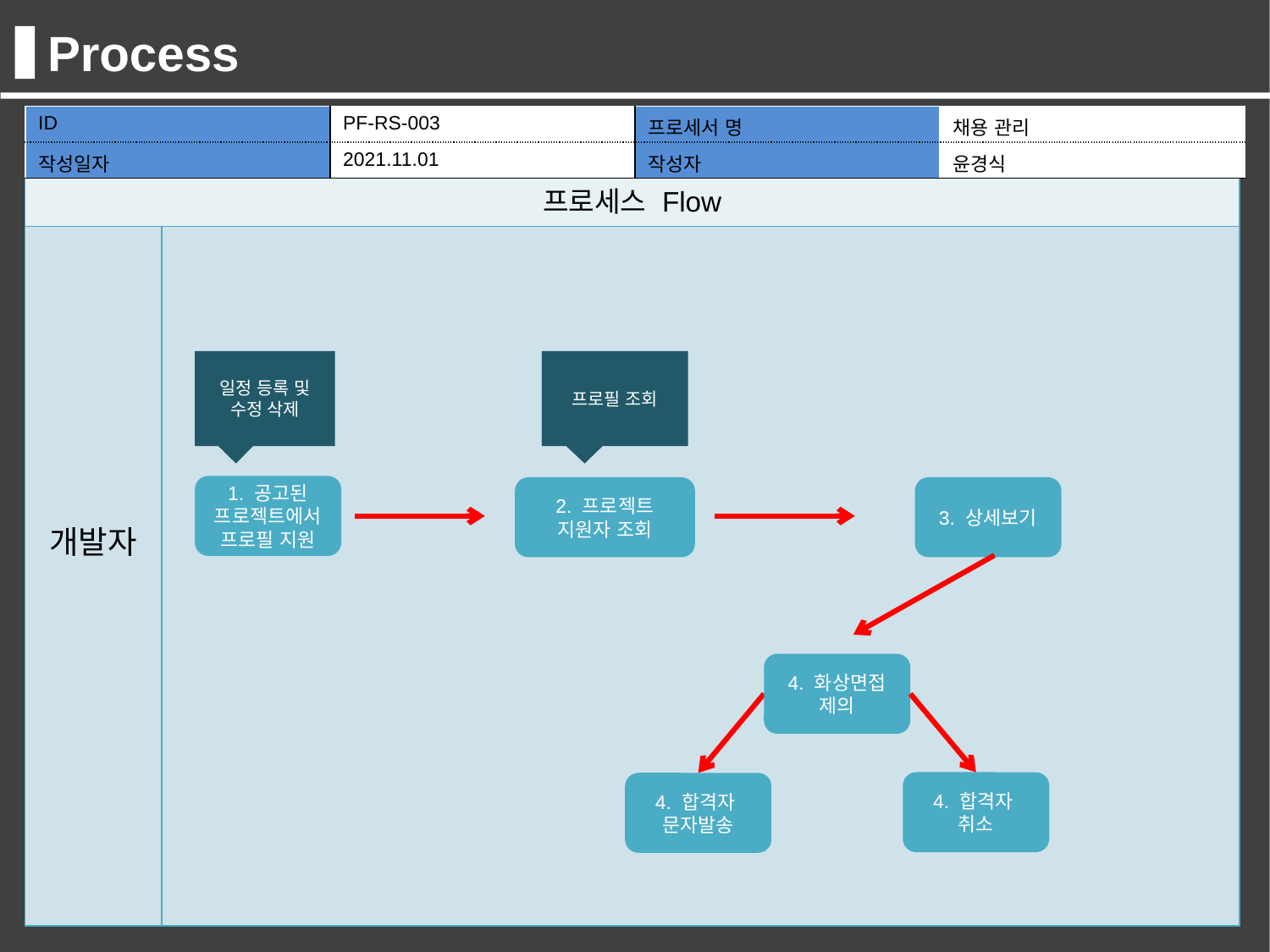

Process

| ID | PF-RS-003 | 프로세서 명 | 채용 관리 |
| --- | --- | --- | --- |
| 작성일자 | 2021.11.01 | 작성자 | 윤경식 |
| 프로세스 Flow |  |
| --- | --- |
| 개발자 |  |
일정 등록 및 수정 삭제
프로필 조회
1. 공고된 프로젝트에서 프로필 지원
2. 프로젝트 지원자 조회
3. 상세보기
4. 화상면접 제의
4. 합격자
취소
4. 합격자
문자발송